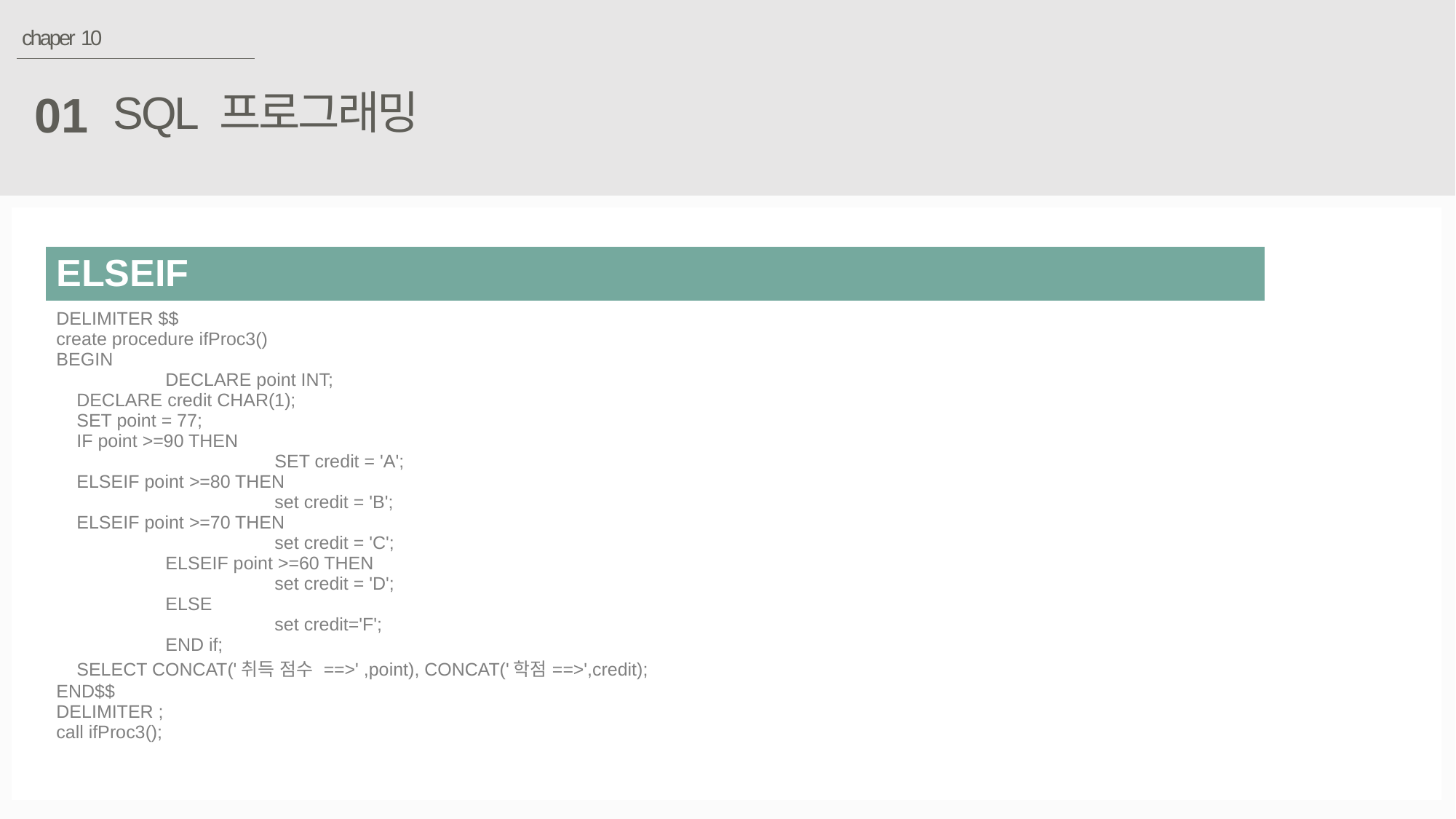

chaper  10
SQL 프로그래밍
01

| ELSEIF |
| --- |
| DELIMITER $$ create procedure ifProc3() BEGIN DECLARE point INT; DECLARE credit CHAR(1); SET point = 77; IF point >=90 THEN SET credit = 'A'; ELSEIF point >=80 THEN set credit = 'B'; ELSEIF point >=70 THEN set credit = 'C'; ELSEIF point >=60 THEN set credit = 'D'; ELSE set credit='F'; END if; SELECT CONCAT('취득 점수 ==>' ,point), CONCAT('학점==>',credit); END$$ DELIMITER ; call ifProc3(); |